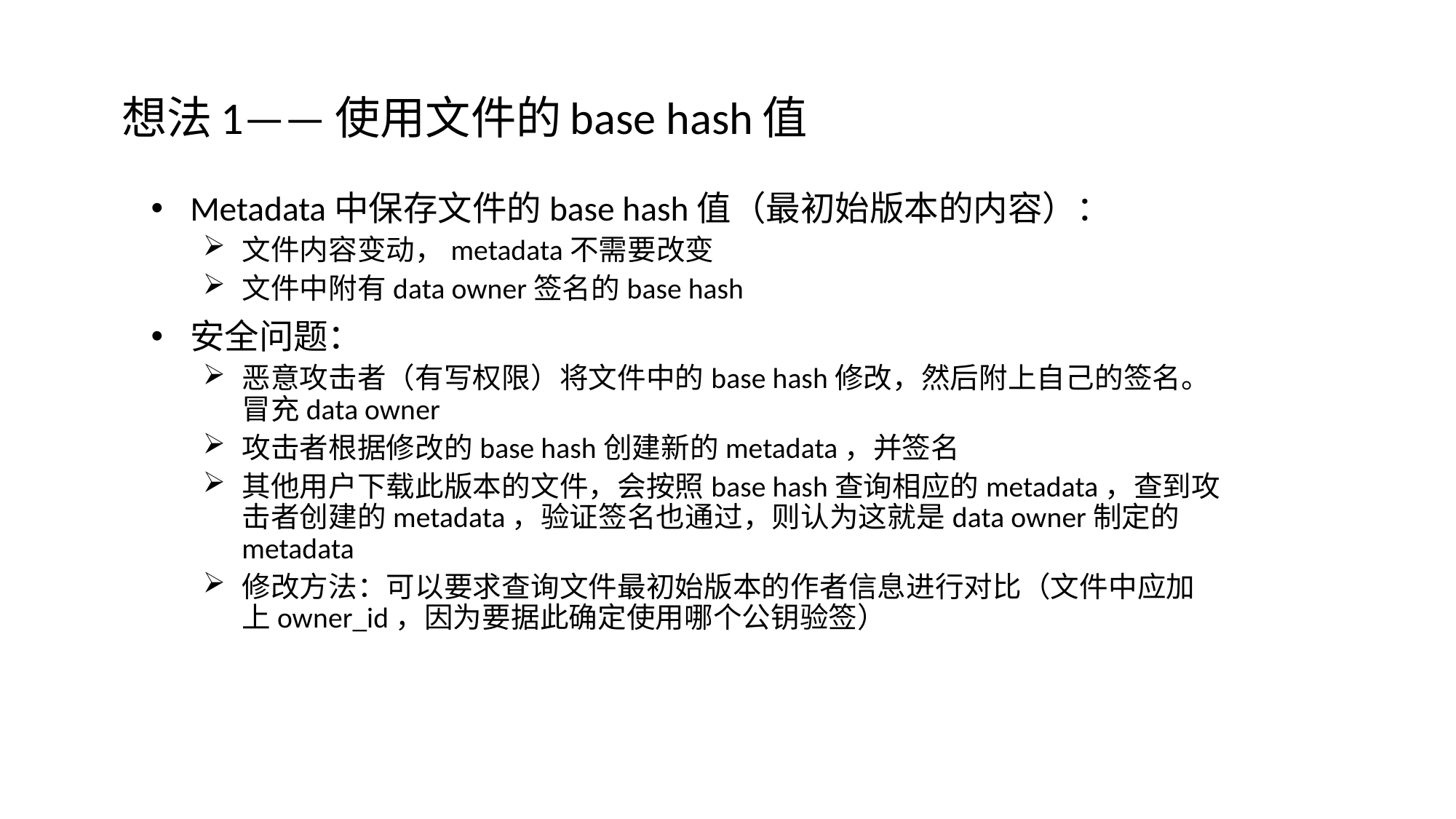

# 想法1——使用文件的base hash值
Metadata中保存文件的base hash值（最初始版本的内容）：
文件内容变动，metadata不需要改变
文件中附有data owner签名的base hash
安全问题：
恶意攻击者（有写权限）将文件中的base hash修改，然后附上自己的签名。冒充data owner
攻击者根据修改的base hash创建新的metadata，并签名
其他用户下载此版本的文件，会按照base hash查询相应的metadata，查到攻击者创建的metadata，验证签名也通过，则认为这就是data owner制定的metadata
修改方法：可以要求查询文件最初始版本的作者信息进行对比（文件中应加上owner_id，因为要据此确定使用哪个公钥验签）